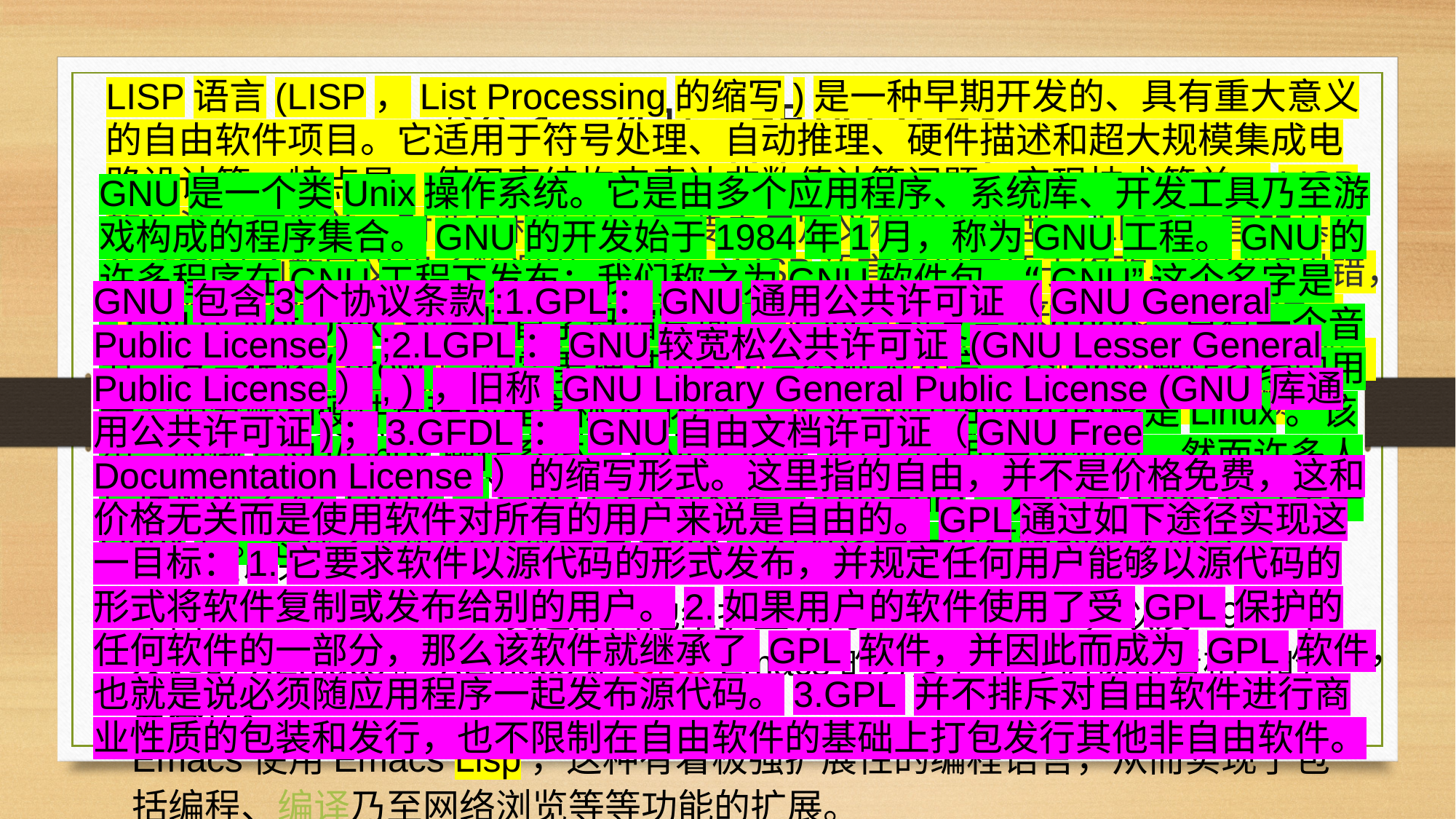

20.1  编辑器的选择
LISP语言(LISP，List Processing的缩写)是一种早期开发的、具有重大意义的自由软件项目。它适用于符号处理、自动推理、硬件描述和超大规模集成电路设计等。特点是，使用表结构来表达非数值计算问题，实现技术简单。LISP的语法极其简单，对变量和数据不需要事先定义和说明类型。LISP语言的基本语法就是函数定义和函数调用。因此，LISP语言的程序便于修改、调试和纠错，可以边实验边设计，通过不断修改和增加用户自定义函数来构成复杂的系统。缺点：一是LISP是非可视化语言；二是LISP在通用计算机上的运行效率较低；三是LISP的数值计算能力较差；四是人们对函数型语言的编程风格不习惯
GNU是一个类Unix操作系统。它是由多个应用程序、系统库、开发工具乃至游戏构成的程序集合。GNU的开发始于1984年1月，称为GNU工程。GNU的许多程序在GNU工程下发布；我们称之为GNU软件包。“GNU”这个名字是“GNU's Not Unix”的递归首字母缩写词。“GNU”的发音为g'noo，只有一个音节，发音很像“grew”，但需要把其中的r音替换为n音。类Unix操作系统中用于资源分配和硬件管理的程序称为“内核”。GNU所用的典型内核是Linux。该组合叫做GNU/Linux操作系统。GNU/Linux为几百万用户所使用，然而许多人错误地称之为“Linux”。GNU自己的内核，The Hurd，开始于1990年（早于Linux）。志愿者们仍在继续开发Hurd，因为它是一个有趣的技术项目。
linux环境下的两类编辑器——命令行编辑器和图形化编辑器

2.Emacs——即Editor MACroS（编辑器宏）的缩写，最初由Richard Stallman(理查德·马修·斯托曼)于1975年在MIT和Guy Steele一起共同完成。这一创意的灵感来源于TECMAC和TMACS，它们是由Guy Steele、Dave Moon、Richard Greenblatt、Charles Frankston等人编写的宏文本编辑器。
自诞生以来，Emacs演化出了众多分支，其中使用最广泛的两种是：1984年由Richard Stallman发起并由他维护至今的GNU Emacs，以及1991年发起的XEmacs。XEmacs是GNU Emacs的分支，至今仍保持着相当的兼容性。
Emacs使用Emacs Lisp，这种有着极强扩展性的编程语言，从而实现了包括编程、编译乃至网络浏览等等功能的扩展。
GNU 包含3个协议条款:1.GPL：GNU通用公共许可证（GNU General Public License）;2.LGPL：GNU较宽松公共许可证 (GNU Lesser General Public License）, ) ，旧称 GNU Library General Public License (GNU 库通用公共许可证)；3.GFDL ： GNU自由文档许可证（GNU Free Documentation License ）的缩写形式。这里指的自由，并不是价格免费，这和价格无关而是使用软件对所有的用户来说是自由的。GPL通过如下途径实现这一目标：1.它要求软件以源代码的形式发布，并规定任何用户能够以源代码的形式将软件复制或发布给别的用户。2.如果用户的软件使用了受 GPL 保护的任何软件的一部分，那么该软件就继承了 GPL 软件，并因此而成为 GPL 软件，也就是说必须随应用程序一起发布源代码。3.GPL 并不排斥对自由软件进行商业性质的包装和发行，也不限制在自由软件的基础上打包发行其他非自由软件。